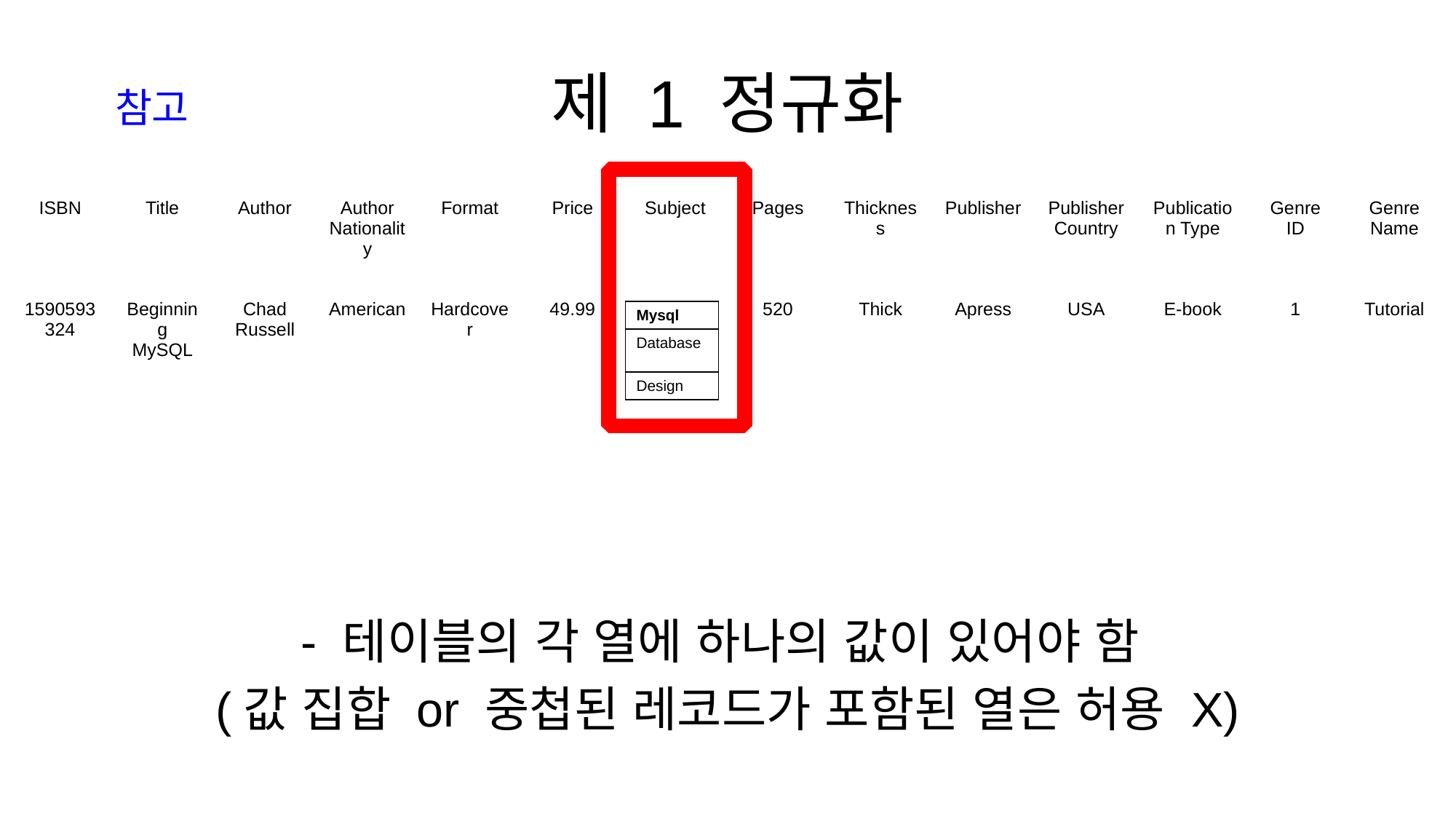

# 제 1 정규화
참고

| ISBN | Title | Author | Author Nationality | Format | Price | Subject | Pages | Thickness | Publisher | Publisher Country | Publication Type | Genre ID | Genre Name |
| --- | --- | --- | --- | --- | --- | --- | --- | --- | --- | --- | --- | --- | --- |
| 1590593324 | Beginning MySQL | Chad Russell | American | Hardcover | 49.99 |  | 520 | Thick | Apress | USA | E-book | 1 | Tutorial |
| Mysql |
| --- |
| Database |
| Design |
- 테이블의 각 열에 하나의 값이 있어야 함
(값 집합 or 중첩된 레코드가 포함된 열은 허용 X)